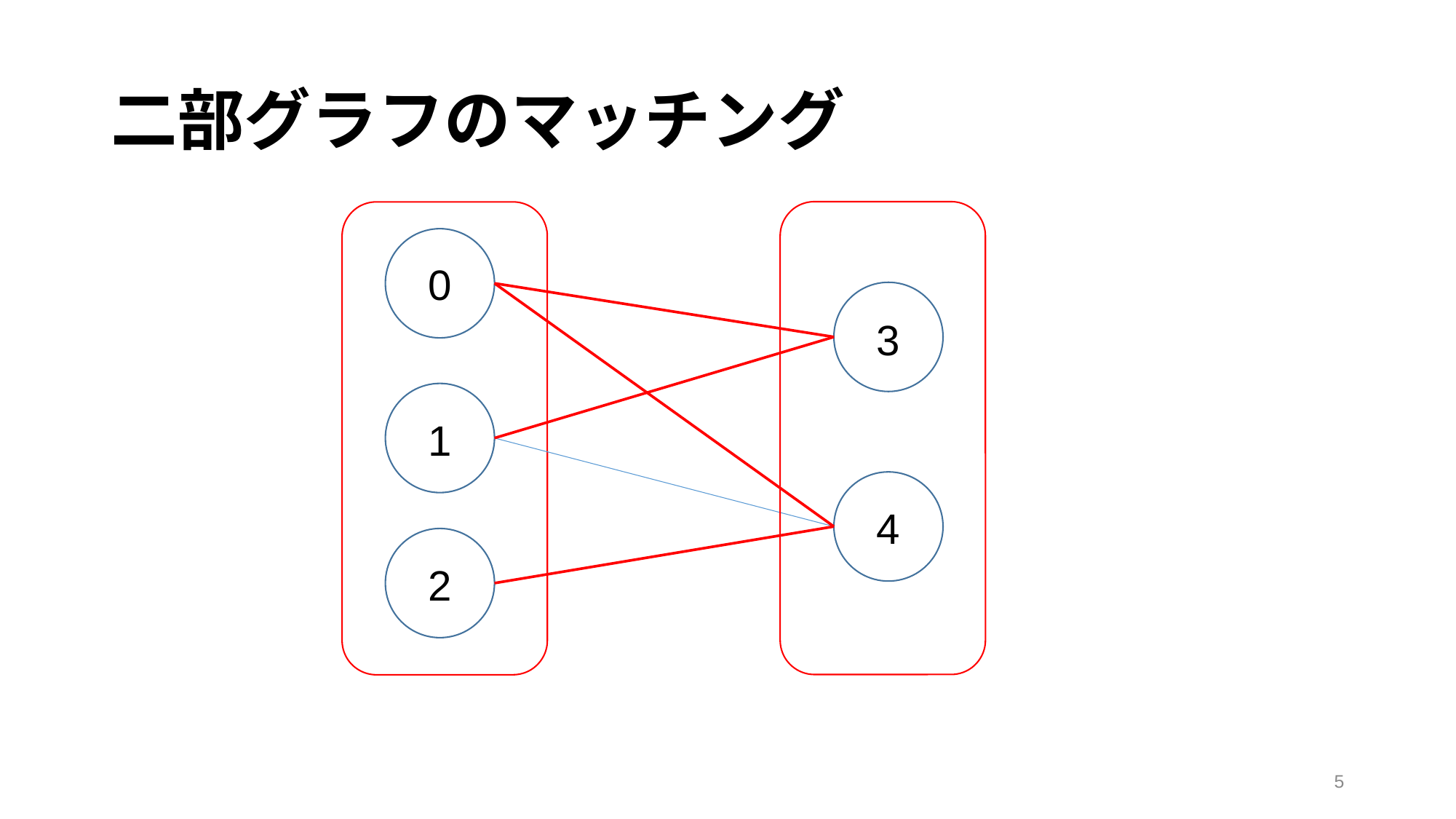

# 二部グラフのマッチング

0

3

1

4

2
5